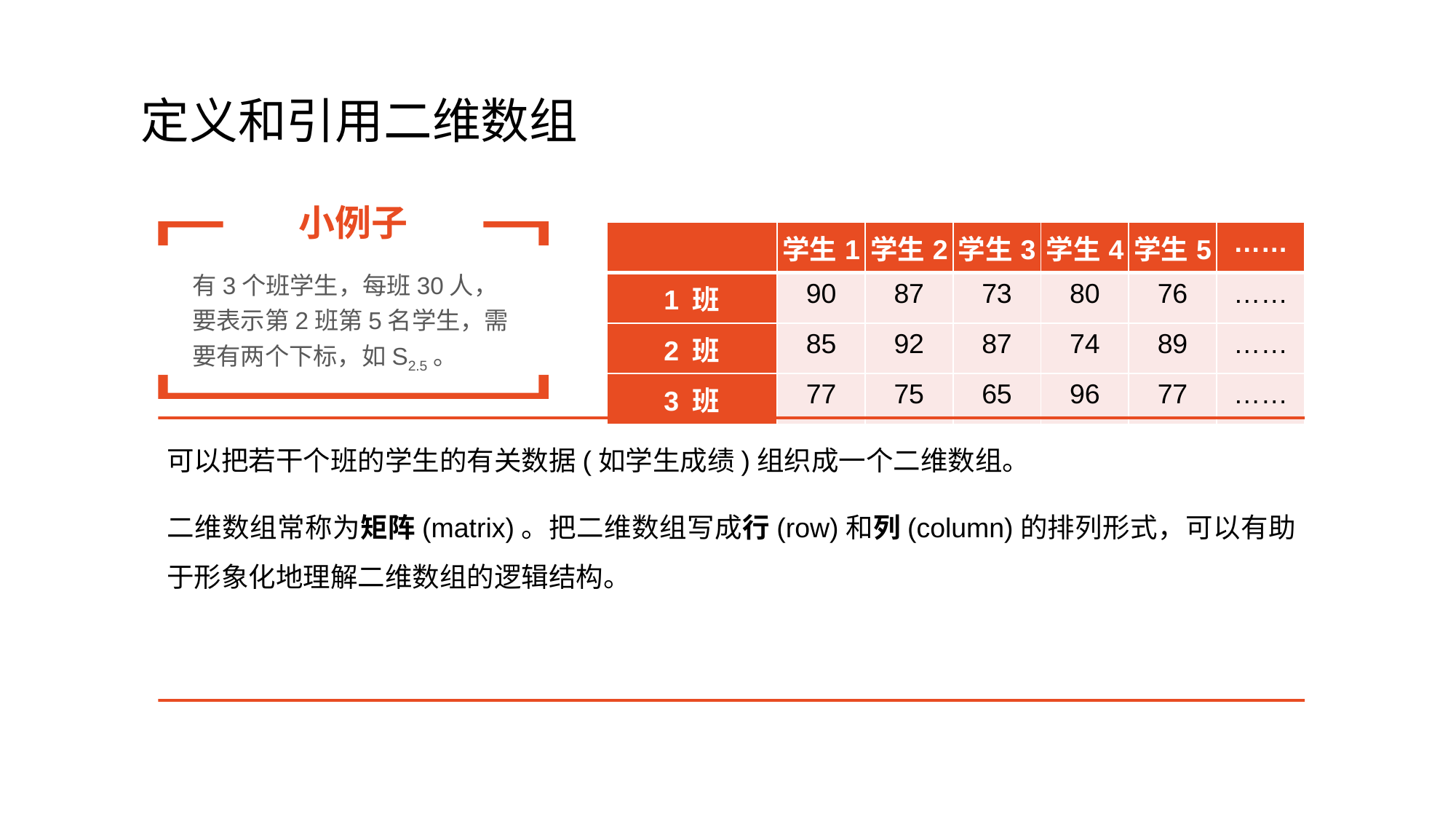

# 定义和引用二维数组
小例子
有3个班学生，每班30人，要表示第2班第5名学生，需要有两个下标，如S2.5。
|  | 学生1 | 学生2 | 学生3 | 学生4 | 学生5 | …… |
| --- | --- | --- | --- | --- | --- | --- |
| 1 班 | 90 | 87 | 73 | 80 | 76 | …… |
| 2 班 | 85 | 92 | 87 | 74 | 89 | …… |
| 3 班 | 77 | 75 | 65 | 96 | 77 | …… |
可以把若干个班的学生的有关数据(如学生成绩)组织成一个二维数组。
二维数组常称为矩阵(matrix)。把二维数组写成行(row)和列(column)的排列形式，可以有助于形象化地理解二维数组的逻辑结构。